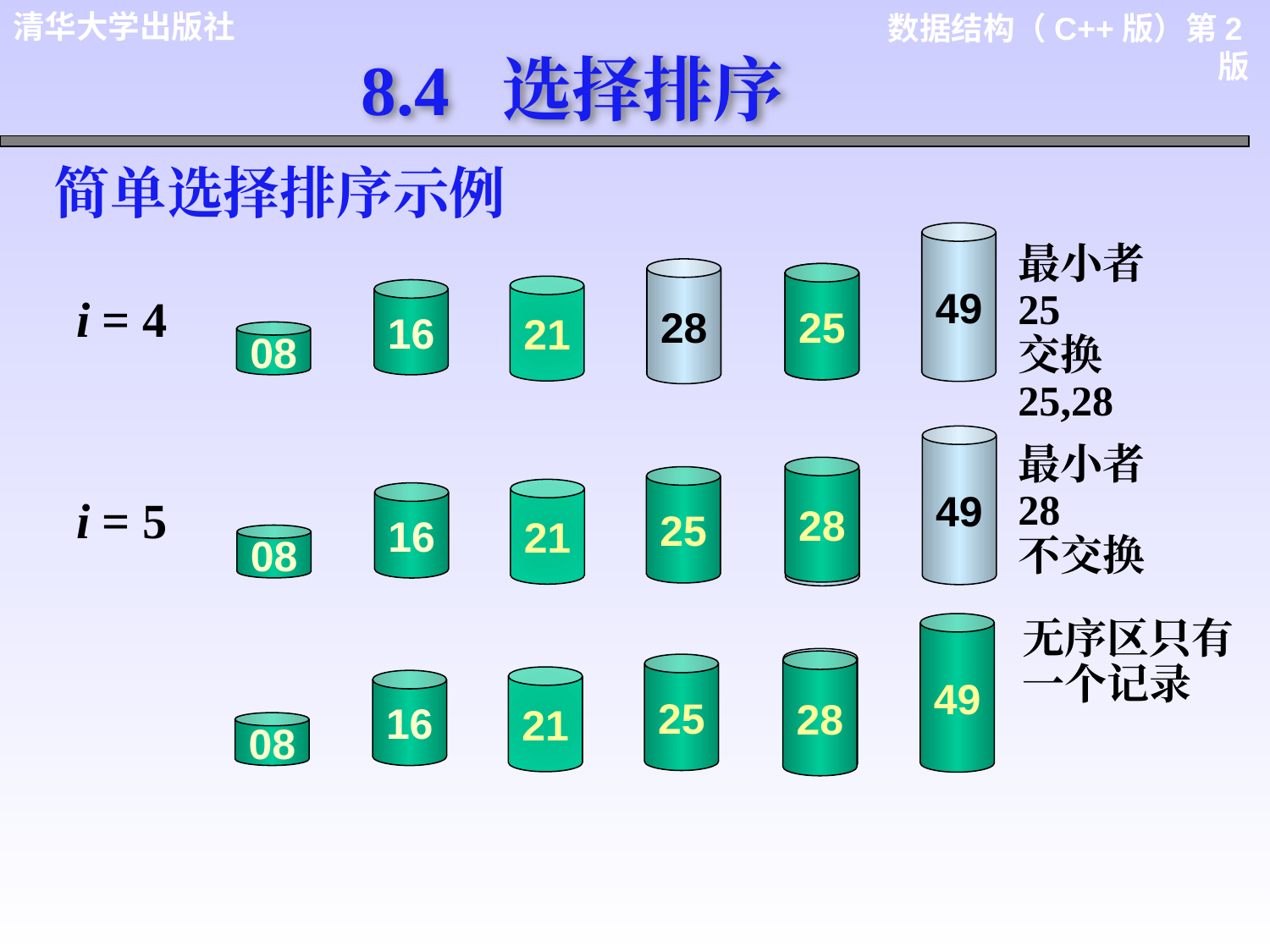

8.4  选择排序
简单选择排序示例
49
21
最小者 25
交换25,28
28
25
16
08
25
i = 4
49
21
16
08
最小者 28
不交换
28
28
25
i = 5
无序区只有
一个记录
49
28
25
28
21
16
08